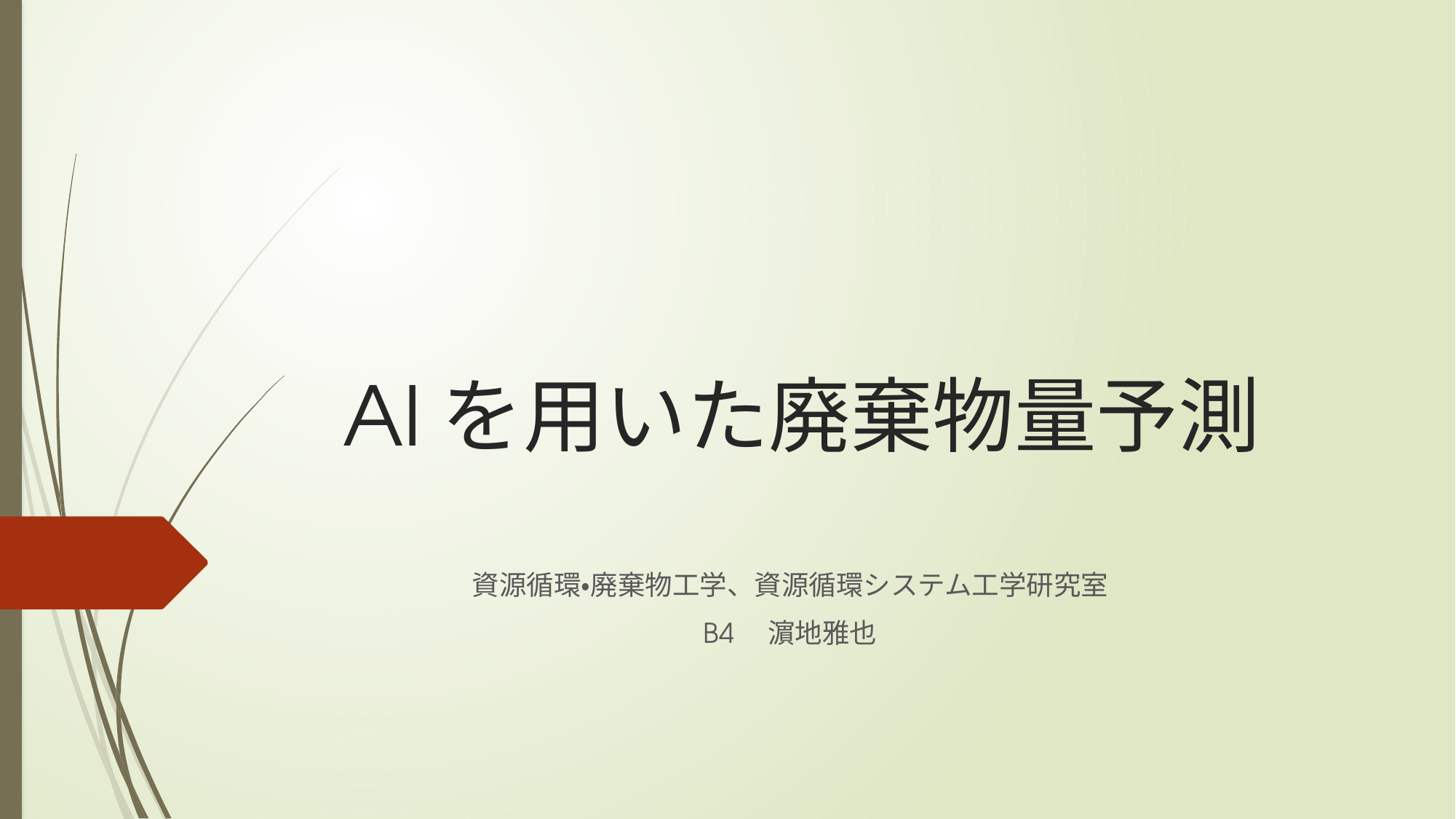

# AIを用いた廃棄物量予測
資源循環・廃棄物工学、資源循環システム工学研究室
B4　濵地雅也